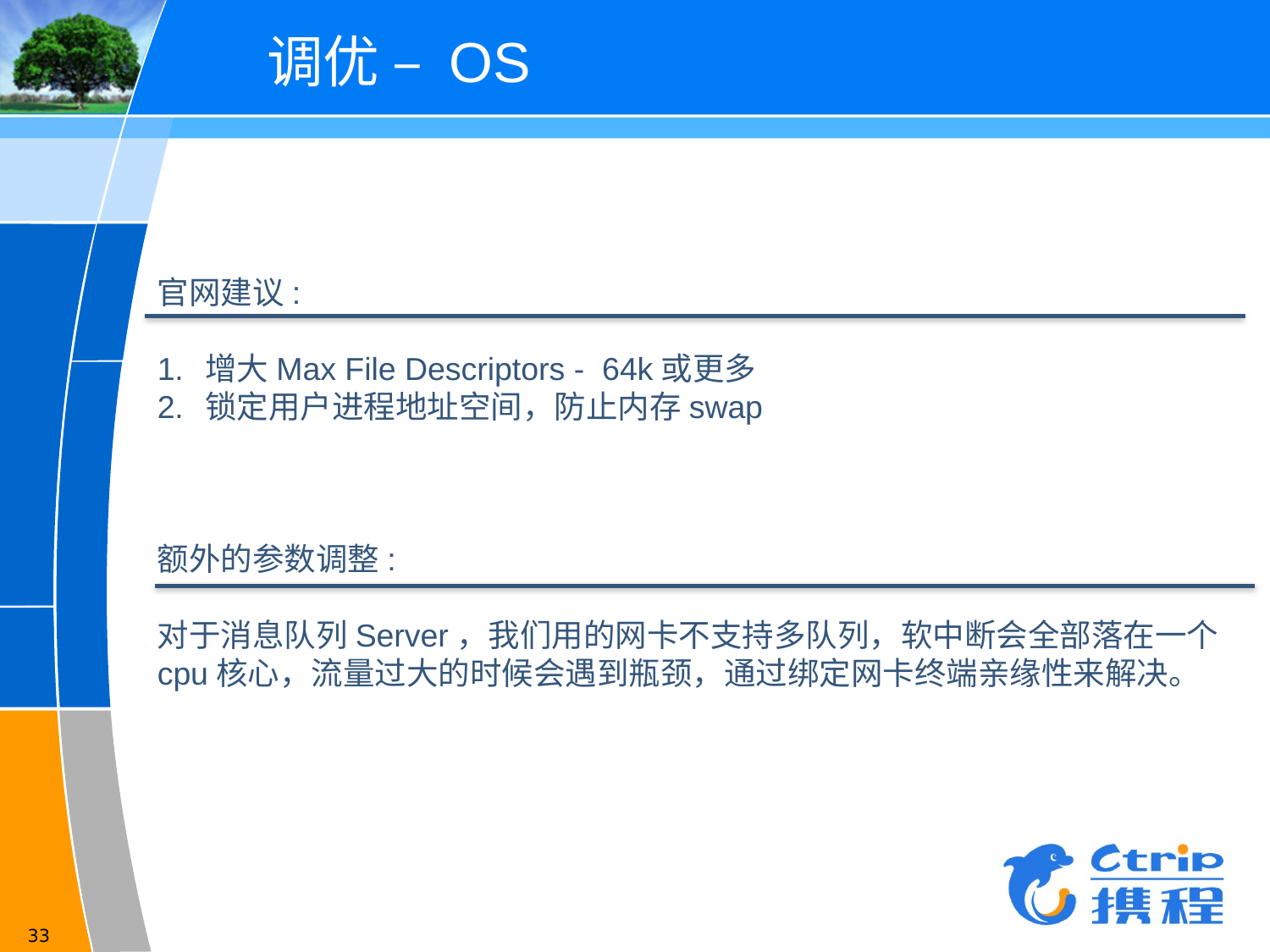

# 调优 – OS
官网建议:

增大Max File Descriptors -  64k或更多
锁定用户进程地址空间，防止内存swap

额外的参数调整:

对于消息队列Server，我们用的网卡不支持多队列，软中断会全部落在一个cpu核心，流量过大的时候会遇到瓶颈，通过绑定网卡终端亲缘性来解决。

33